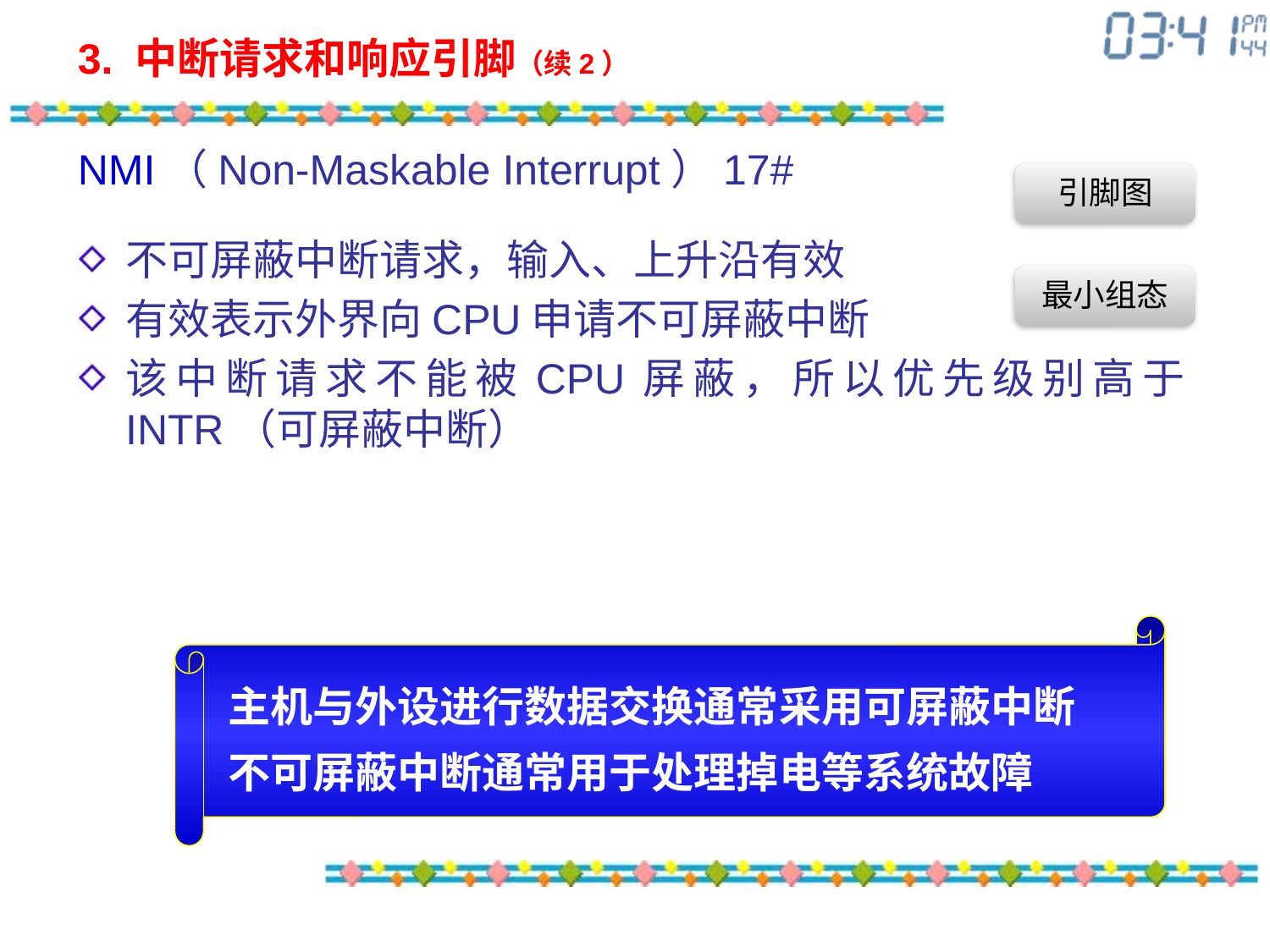

# 3. 中断请求和响应引脚（续2）
NMI（Non-Maskable Interrupt）17#
不可屏蔽中断请求，输入、上升沿有效
有效表示外界向CPU申请不可屏蔽中断
该中断请求不能被CPU屏蔽，所以优先级别高于INTR（可屏蔽中断）
引脚图
最小组态
主机与外设进行数据交换通常采用可屏蔽中断
不可屏蔽中断通常用于处理掉电等系统故障